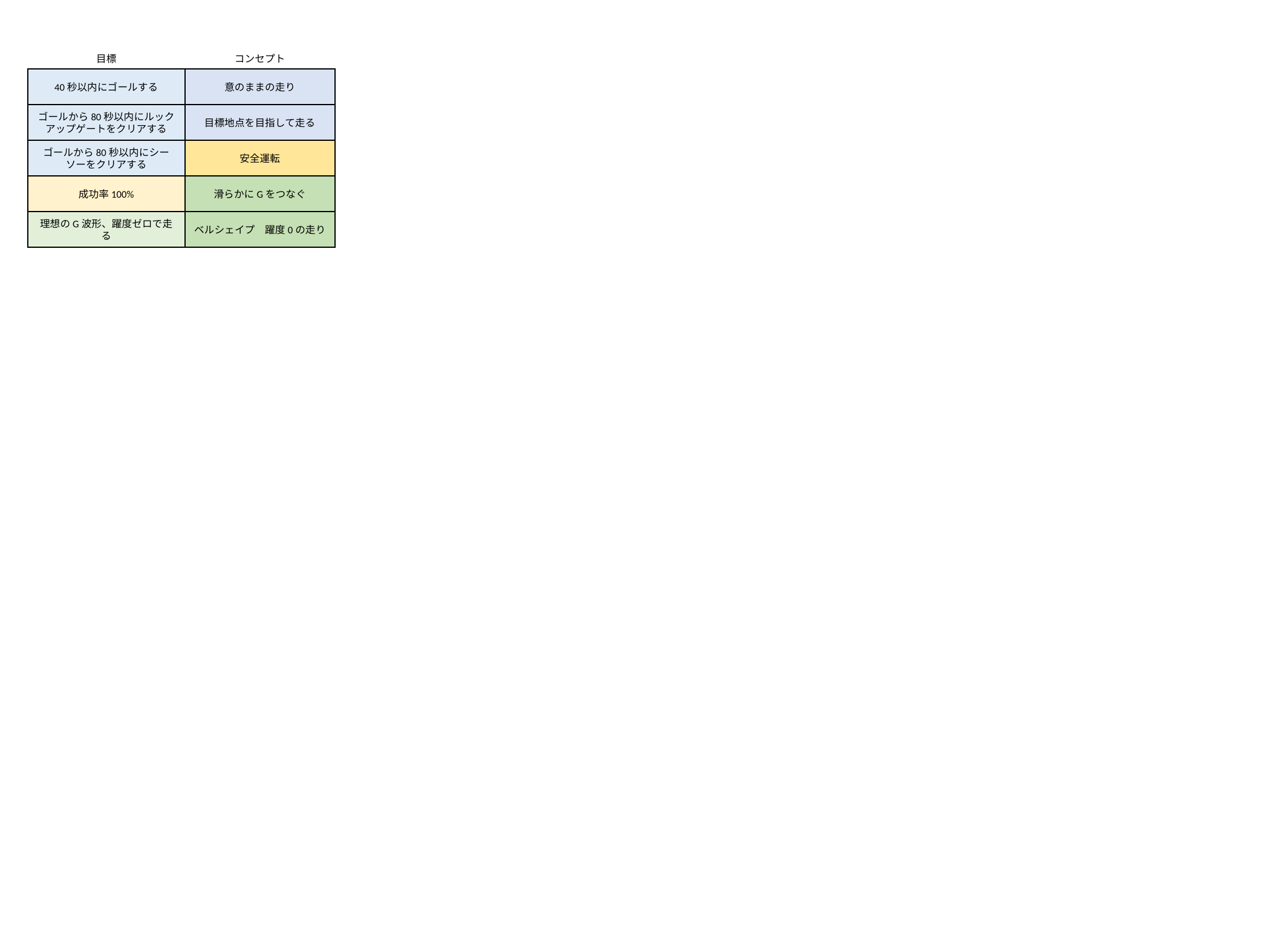

目標
コンセプト
40秒以内にゴールする
意のままの走り
ゴールから80秒以内にルックアップゲートをクリアする
目標地点を目指して走る
ゴールから80秒以内にシーソーをクリアする
安全運転
成功率100%
滑らかにGをつなぐ
理想のG波形、躍度ゼロで走る
ベルシェイプ　躍度0の走り